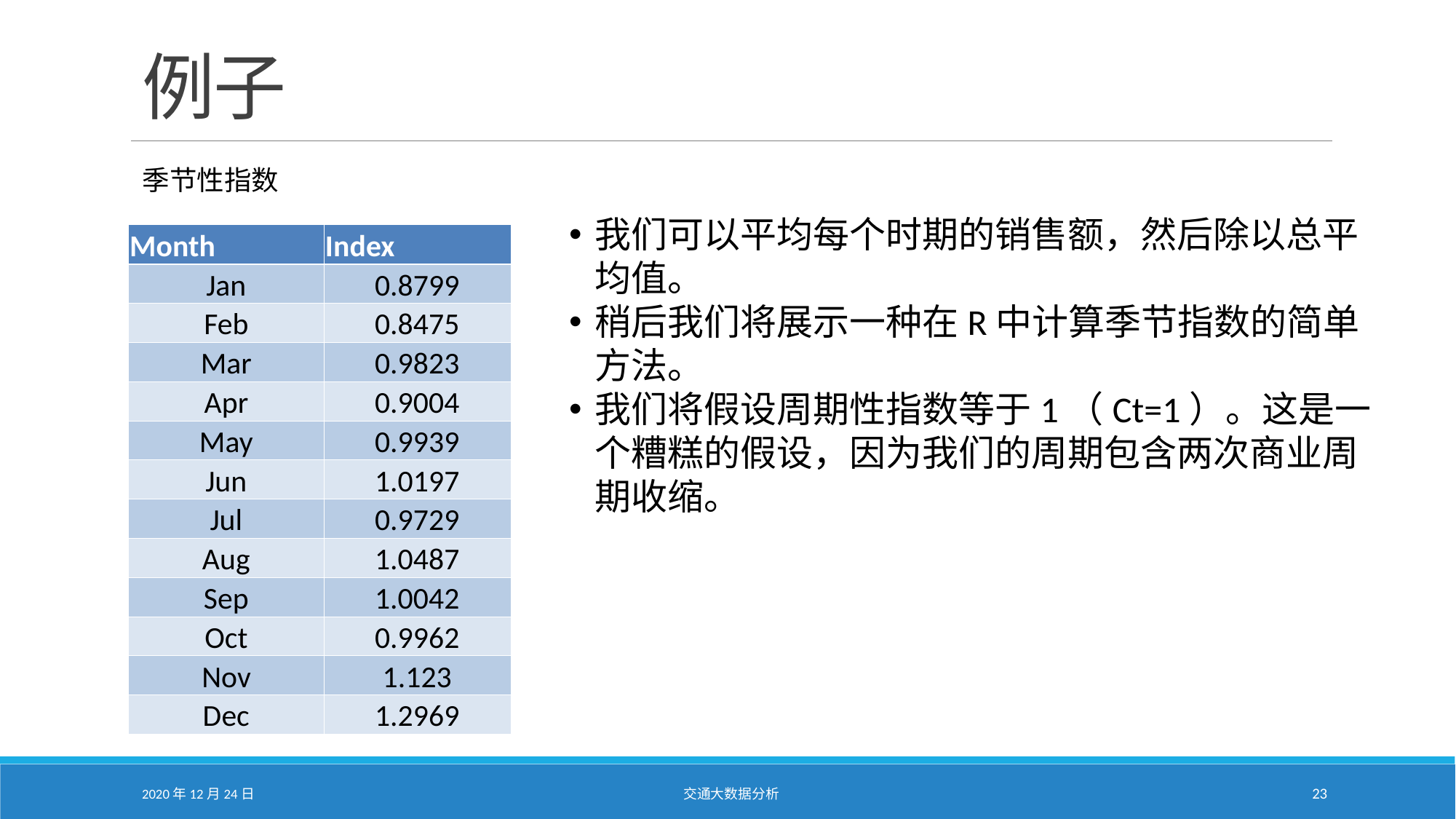

# 例子
季节性指数
我们可以平均每个时期的销售额，然后除以总平均值。
稍后我们将展示一种在R中计算季节指数的简单方法。
我们将假设周期性指数等于1（Ct=1）。这是一个糟糕的假设，因为我们的周期包含两次商业周期收缩。
| Month | Index |
| --- | --- |
| Jan | 0.8799 |
| Feb | 0.8475 |
| Mar | 0.9823 |
| Apr | 0.9004 |
| May | 0.9939 |
| Jun | 1.0197 |
| Jul | 0.9729 |
| Aug | 1.0487 |
| Sep | 1.0042 |
| Oct | 0.9962 |
| Nov | 1.123 |
| Dec | 1.2969 |
2020年12月24日
交通大数据分析
23